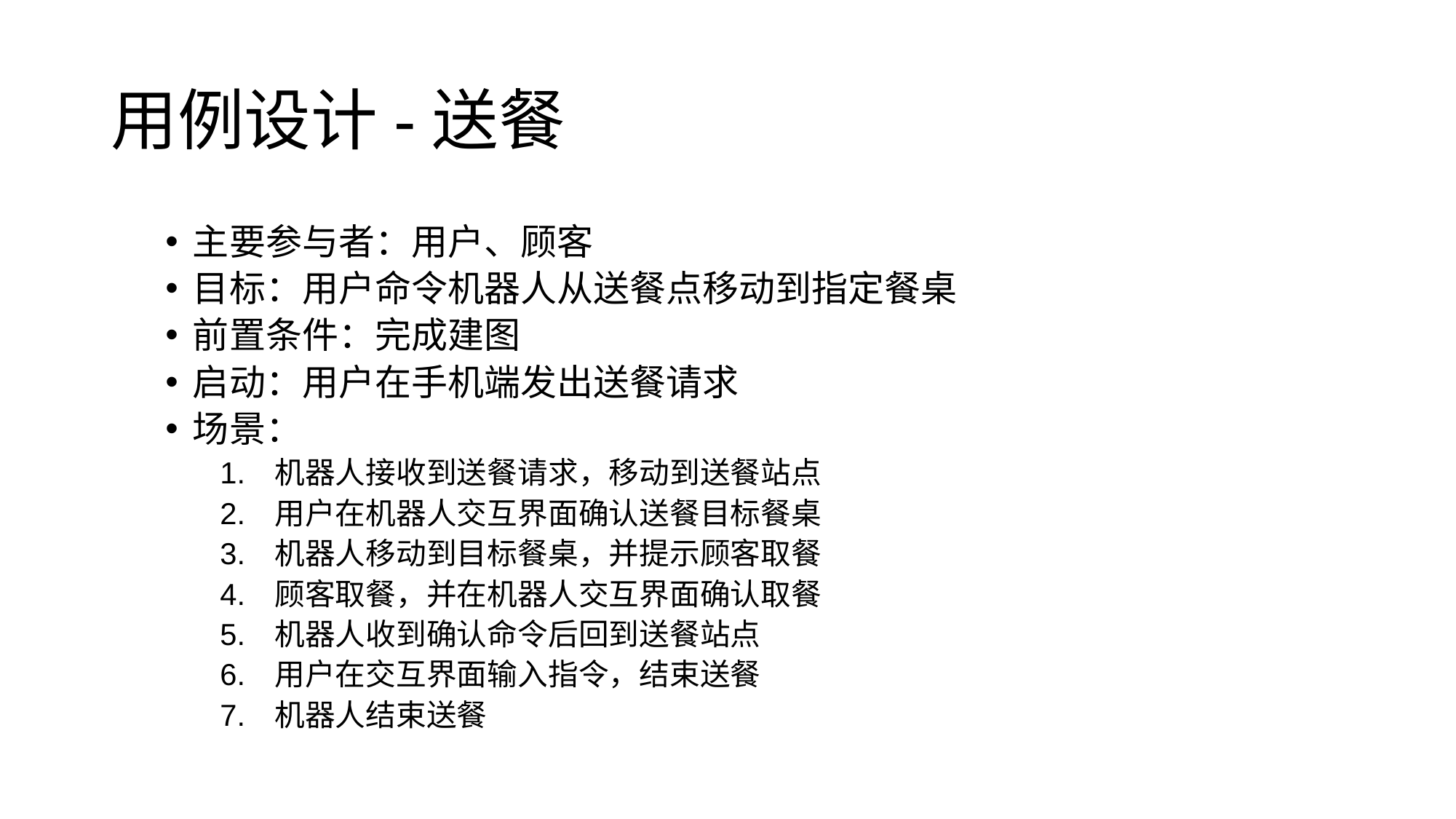

# 用例设计-送餐
主要参与者：用户、顾客
目标：用户命令机器人从送餐点移动到指定餐桌
前置条件：完成建图
启动：用户在手机端发出送餐请求
场景：
机器人接收到送餐请求，移动到送餐站点
用户在机器人交互界面确认送餐目标餐桌
机器人移动到目标餐桌，并提示顾客取餐
顾客取餐，并在机器人交互界面确认取餐
机器人收到确认命令后回到送餐站点
用户在交互界面输入指令，结束送餐
机器人结束送餐